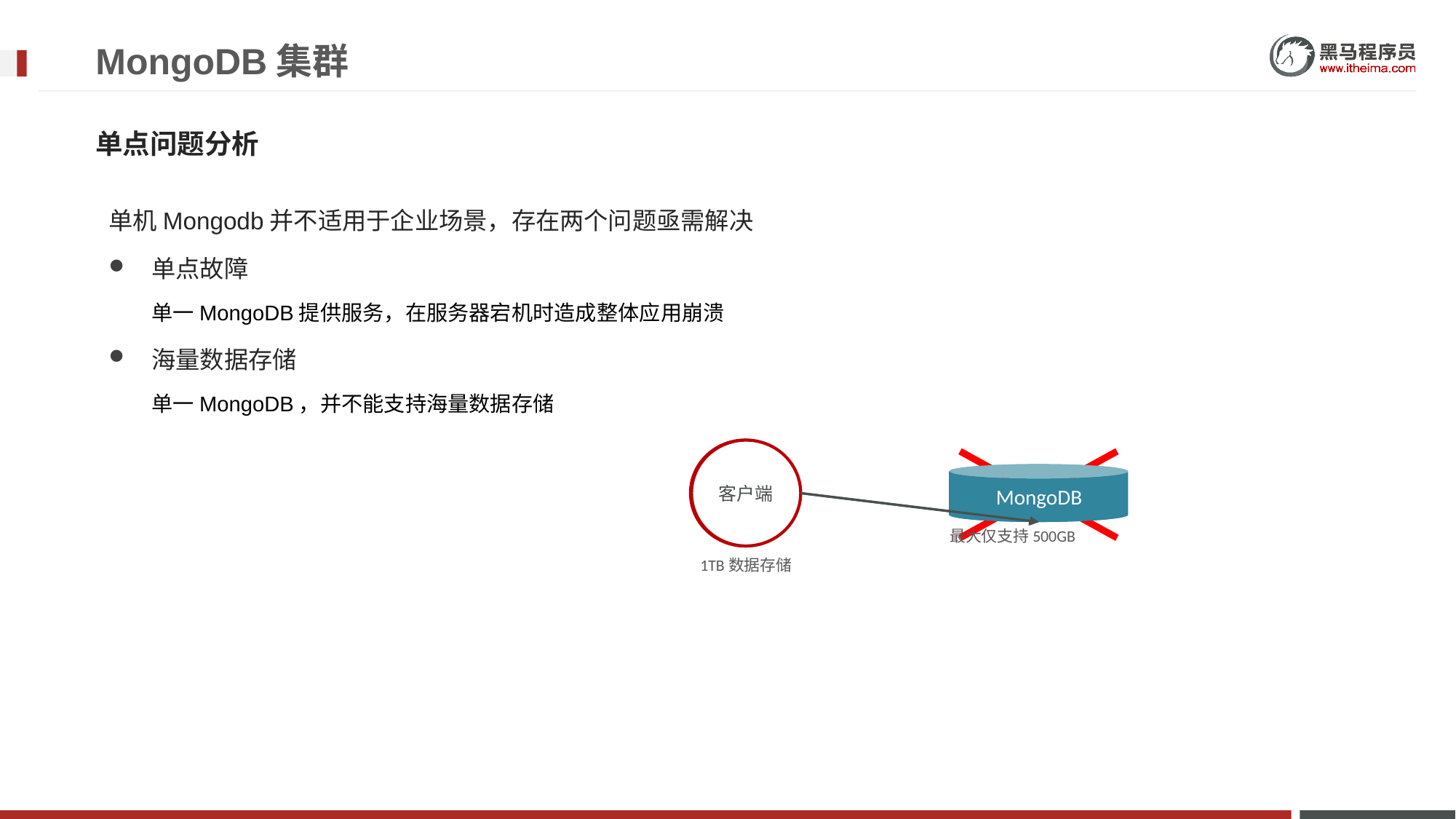

# MongoDB集群
单点问题分析
单机Mongodb并不适用于企业场景，存在两个问题亟需解决
单点故障
单一MongoDB提供服务，在服务器宕机时造成整体应用崩溃
海量数据存储
单一MongoDB，并不能支持海量数据存储

客户端
客户端
MongoDB
MongoDB
最大仅支持500GB
1TB数据存储